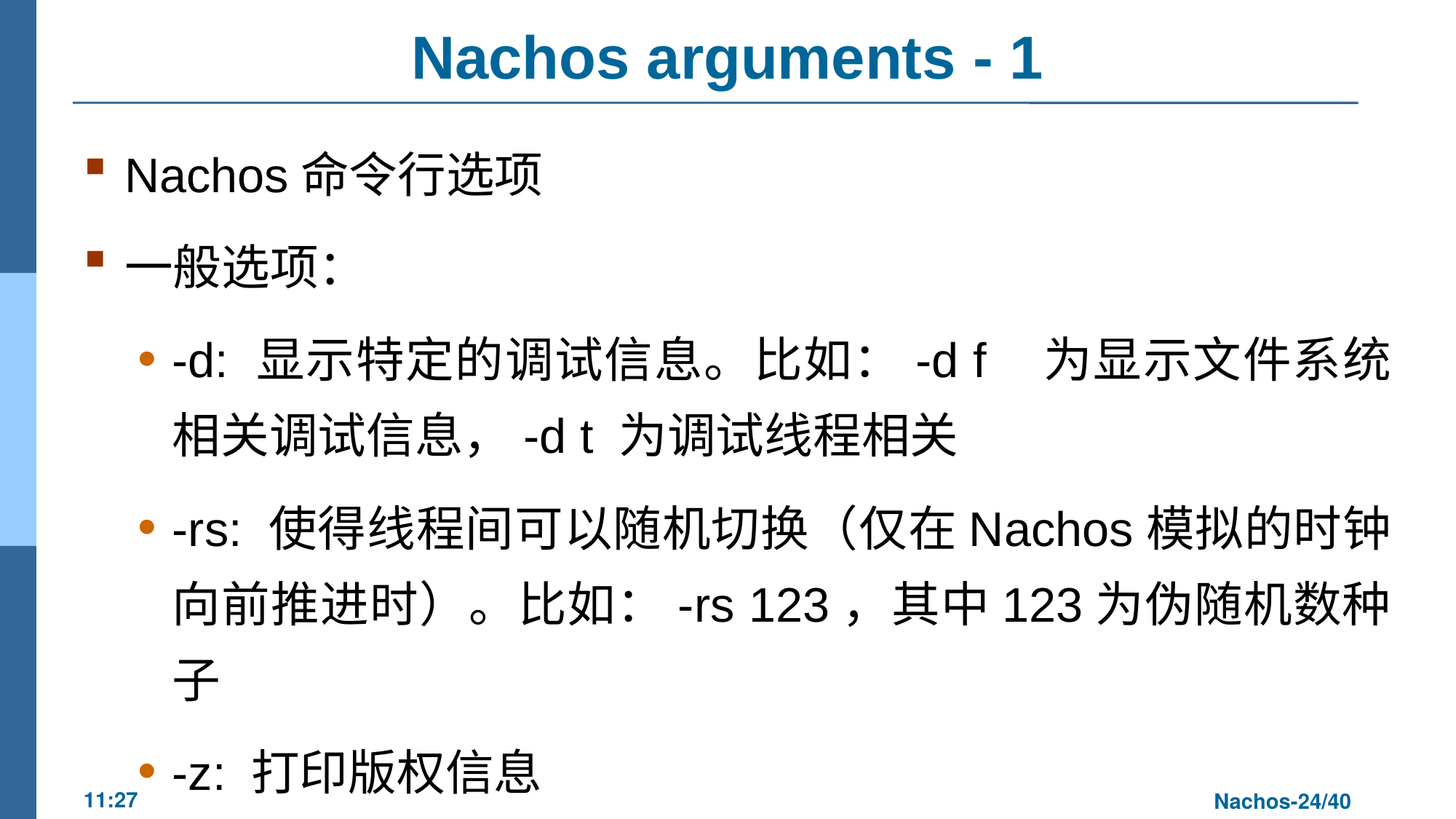

# Nachos arguments - 1
Nachos命令行选项
一般选项：
-d: 显示特定的调试信息。比如：-d f   为显示文件系统相关调试信息，-d t 为调试线程相关
-rs: 使得线程间可以随机切换（仅在Nachos模拟的时钟向前推进时）。比如：-rs 123，其中123为伪随机数种子
-z: 打印版权信息